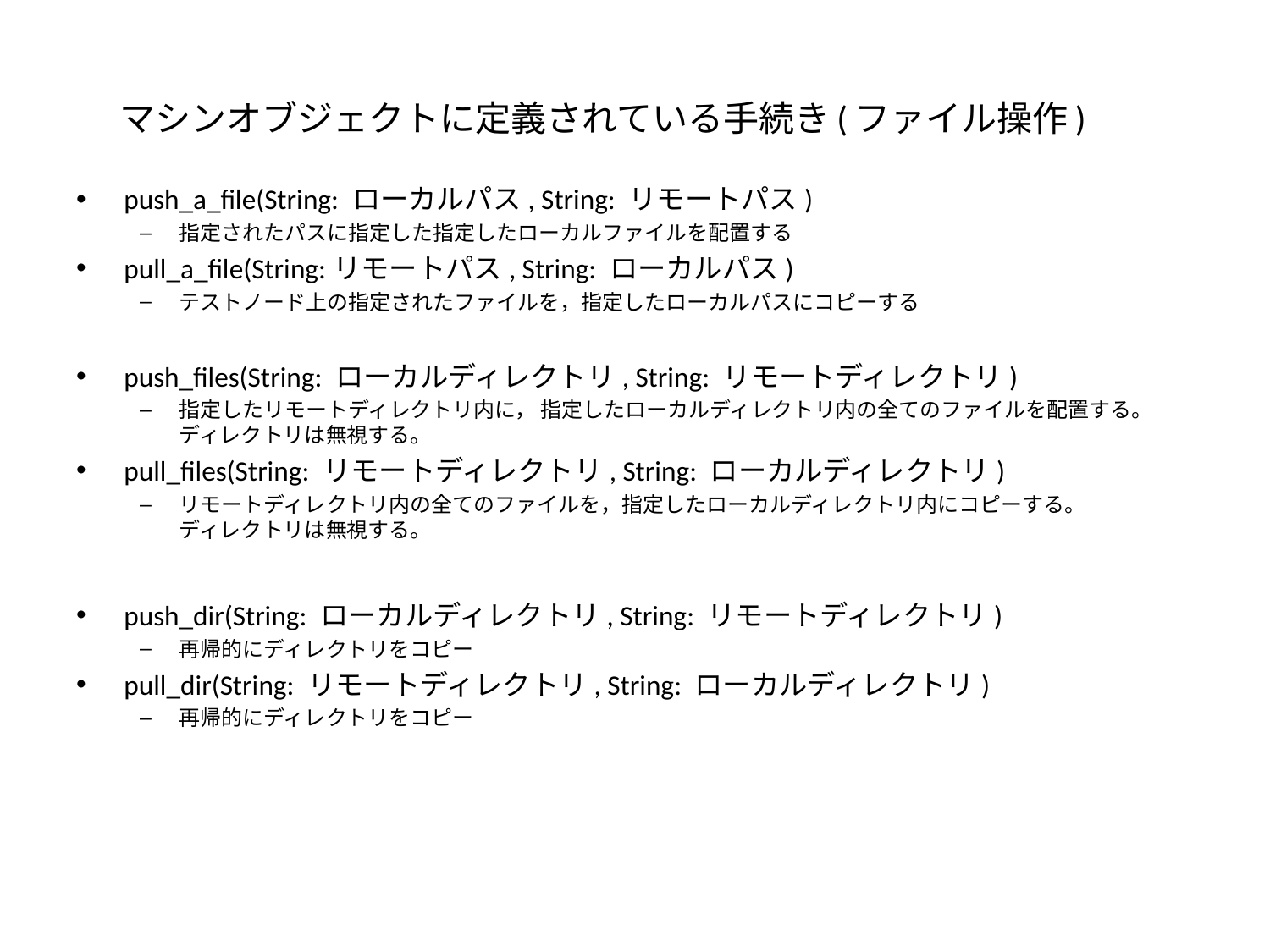

# マシンオブジェクトに定義されている手続き(ファイル操作)
push_a_file(String: ローカルパス, String: リモートパス)
指定されたパスに指定した指定したローカルファイルを配置する
pull_a_file(String:リモートパス, String: ローカルパス)
テストノード上の指定されたファイルを，指定したローカルパスにコピーする

push_files(String: ローカルディレクトリ, String: リモートディレクトリ)
指定したリモートディレクトリ内に， 指定したローカルディレクトリ内の全てのファイルを配置する。
ディレクトリは無視する。
pull_files(String: リモートディレクトリ, String: ローカルディレクトリ)
リモートディレクトリ内の全てのファイルを，指定したローカルディレクトリ内にコピーする。
ディレクトリは無視する。

push_dir(String: ローカルディレクトリ, String: リモートディレクトリ)
再帰的にディレクトリをコピー
pull_dir(String: リモートディレクトリ, String: ローカルディレクトリ)
再帰的にディレクトリをコピー